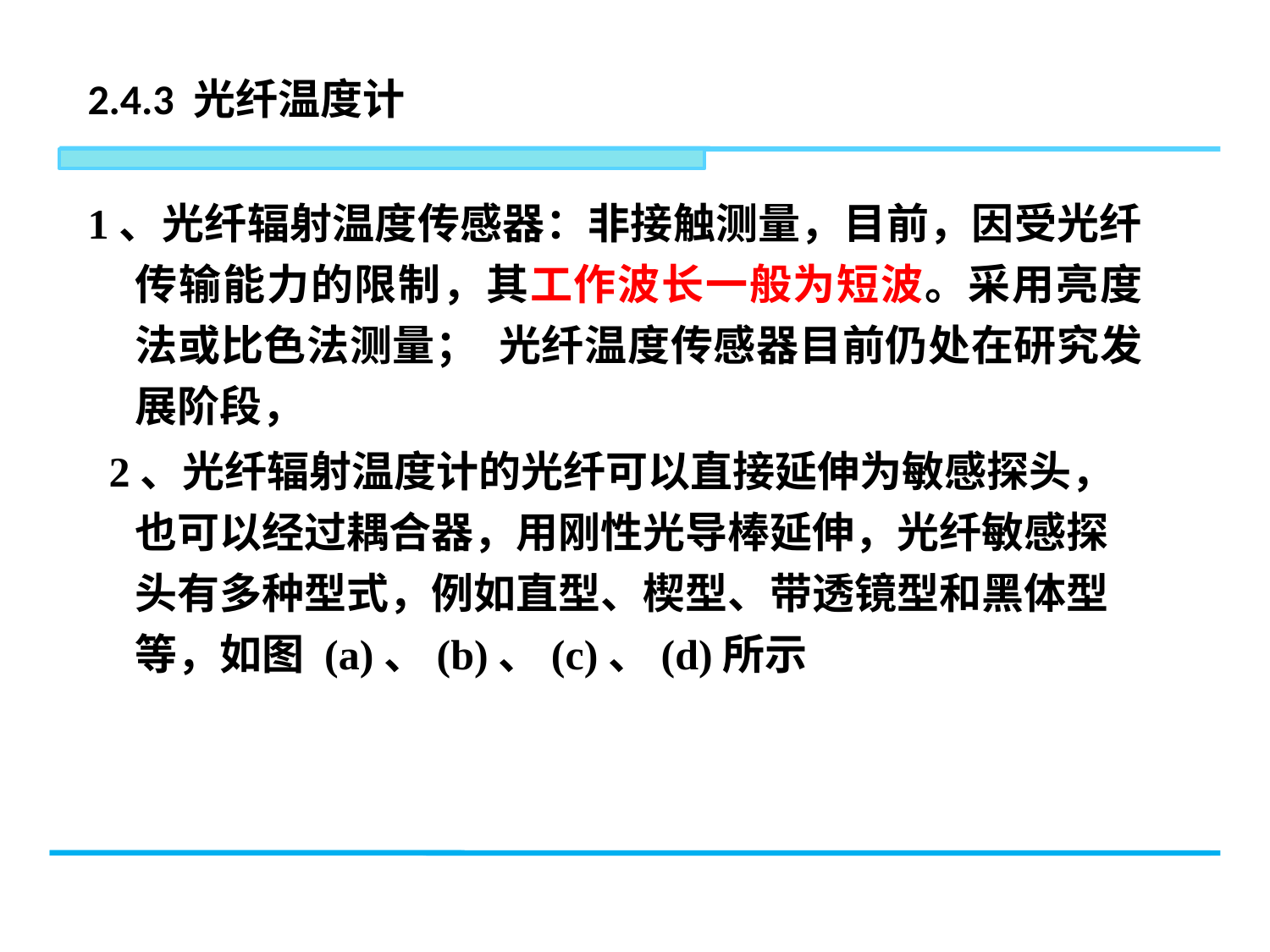

2.4.3 光纤温度计

1、光纤辐射温度传感器：非接触测量，目前，因受光纤传输能力的限制，其工作波长一般为短波。采用亮度法或比色法测量；  光纤温度传感器目前仍处在研究发展阶段，
  2、光纤辐射温度计的光纤可以直接延伸为敏感探头，也可以经过耦合器，用刚性光导棒延伸，光纤敏感探头有多种型式，例如直型、楔型、带透镜型和黑体型等，如图 (a)、(b)、(c)、(d)所示